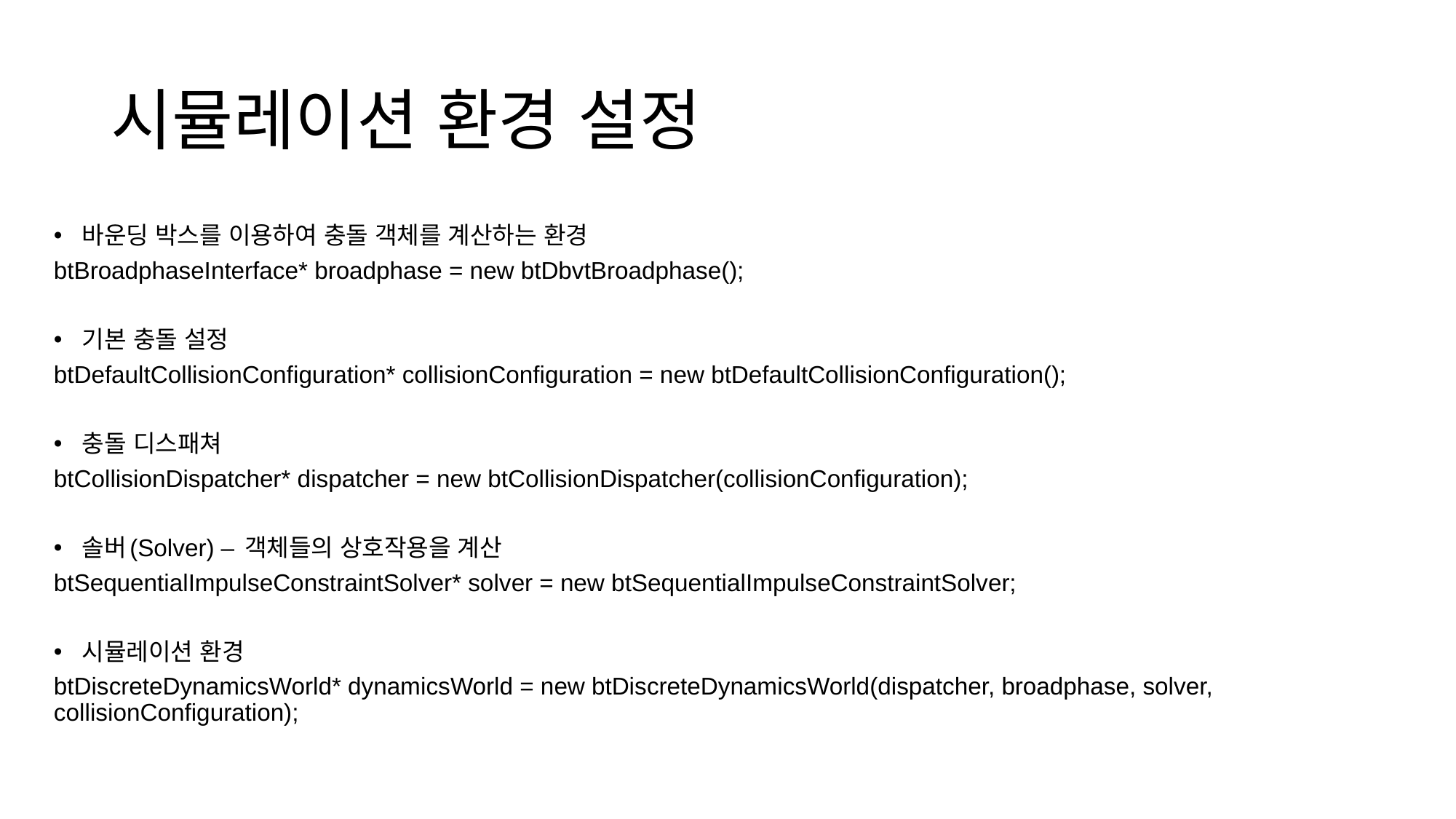

# 시뮬레이션 환경 설정
바운딩 박스를 이용하여 충돌 객체를 계산하는 환경
btBroadphaseInterface* broadphase = new btDbvtBroadphase();

기본 충돌 설정
btDefaultCollisionConfiguration* collisionConfiguration = new btDefaultCollisionConfiguration();

충돌 디스패쳐
btCollisionDispatcher* dispatcher = new btCollisionDispatcher(collisionConfiguration);

솔버(Solver) – 객체들의 상호작용을 계산
btSequentialImpulseConstraintSolver* solver = new btSequentialImpulseConstraintSolver;

시뮬레이션 환경
btDiscreteDynamicsWorld* dynamicsWorld = new btDiscreteDynamicsWorld(dispatcher, broadphase, solver, collisionConfiguration);